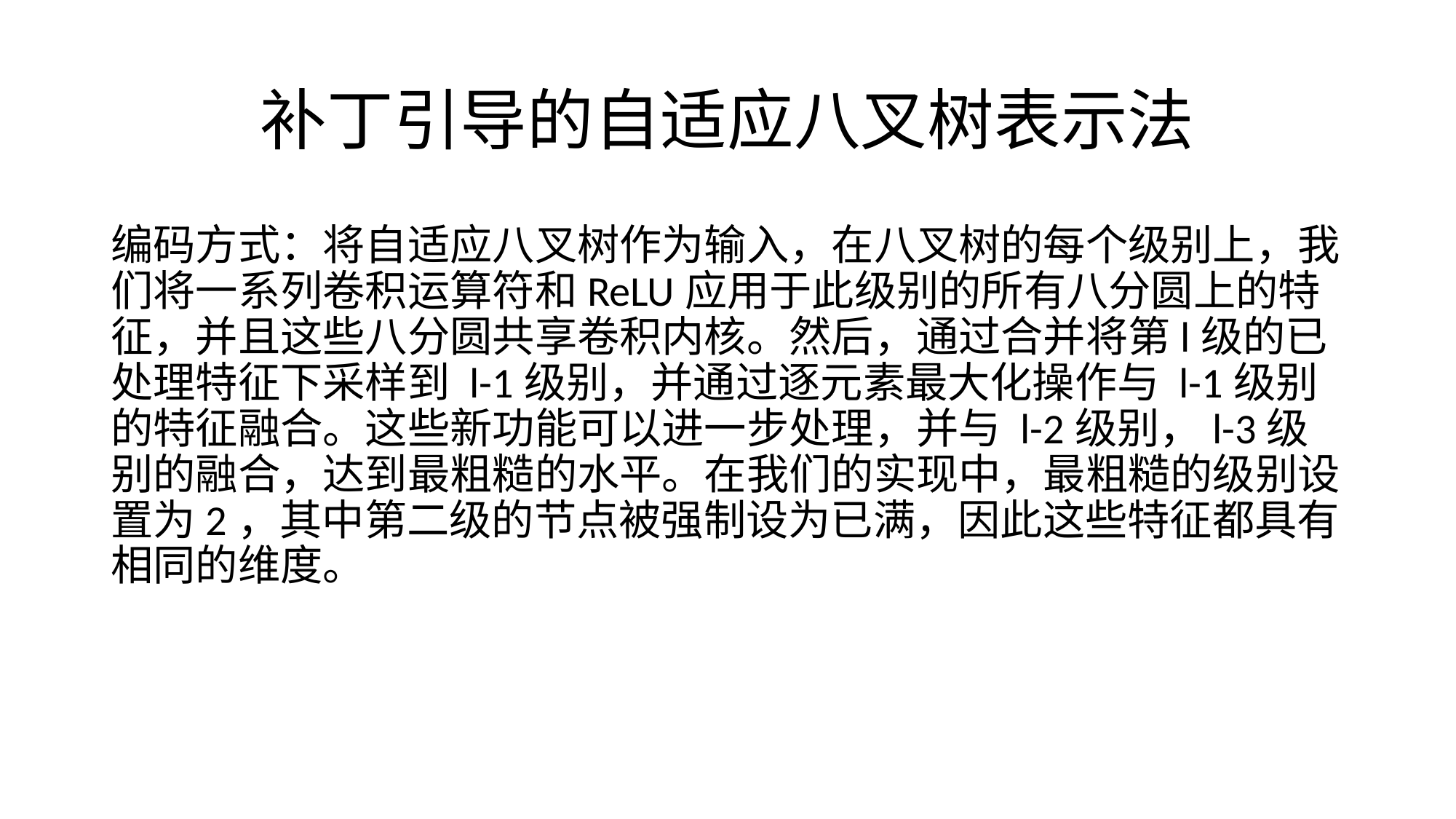

# 补丁引导的自适应八叉树表示法
编码方式：将自适应八叉树作为输入，在八叉树的每个级别上，我们将一系列卷积运算符和ReLU应用于此级别的所有八分圆上的特征，并且这些八分圆共享卷积内核。然后，通过合并将第l级的已处理特征下采样到 l-1级别，并通过逐元素最大化操作与 l-1级别的特征融合。这些新功能可以进一步处理，并与 l-2级别，l-3级别的融合，达到最粗糙的水平。在我们的实现中，最粗糙的级别设置为2，其中第二级的节点被强制设为已满，因此这些特征都具有相同的维度。